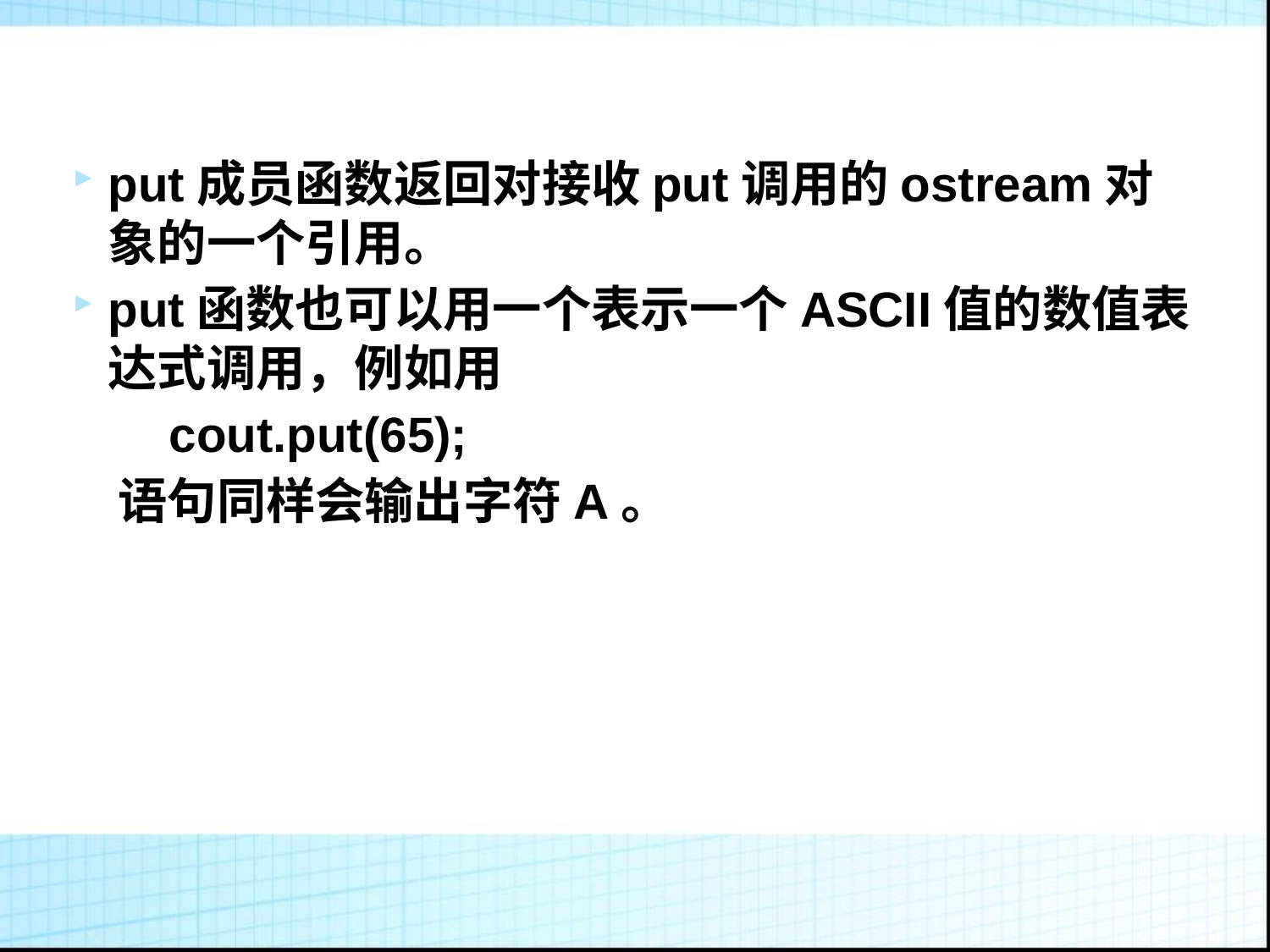

put成员函数返回对接收put调用的ostream对象的一个引用。
put函数也可以用一个表示一个ASCII值的数值表达式调用，例如用
       cout.put(65);
   语句同样会输出字符A。